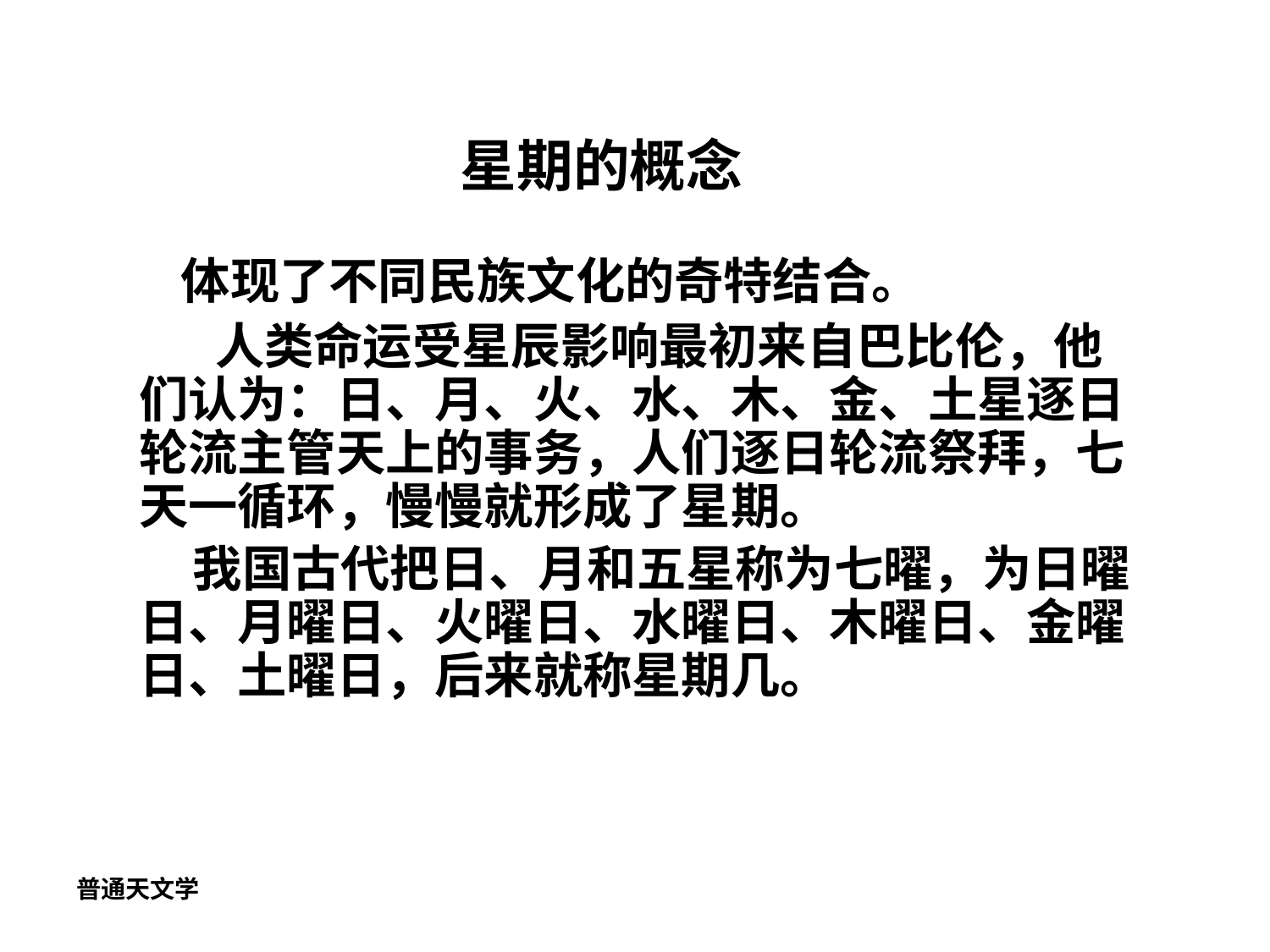

# 星期的概念
      体现了不同民族文化的奇特结合。
          人类命运受星辰影响最初来自巴比伦，他们认为：日、月、火、水、木、金、土星逐日轮流主管天上的事务，人们逐日轮流祭拜，七天一循环，慢慢就形成了星期。
        我国古代把日、月和五星称为七曜，为日曜日、月曜日、火曜日、水曜日、木曜日、金曜日、土曜日，后来就称星期几。
普通天文学